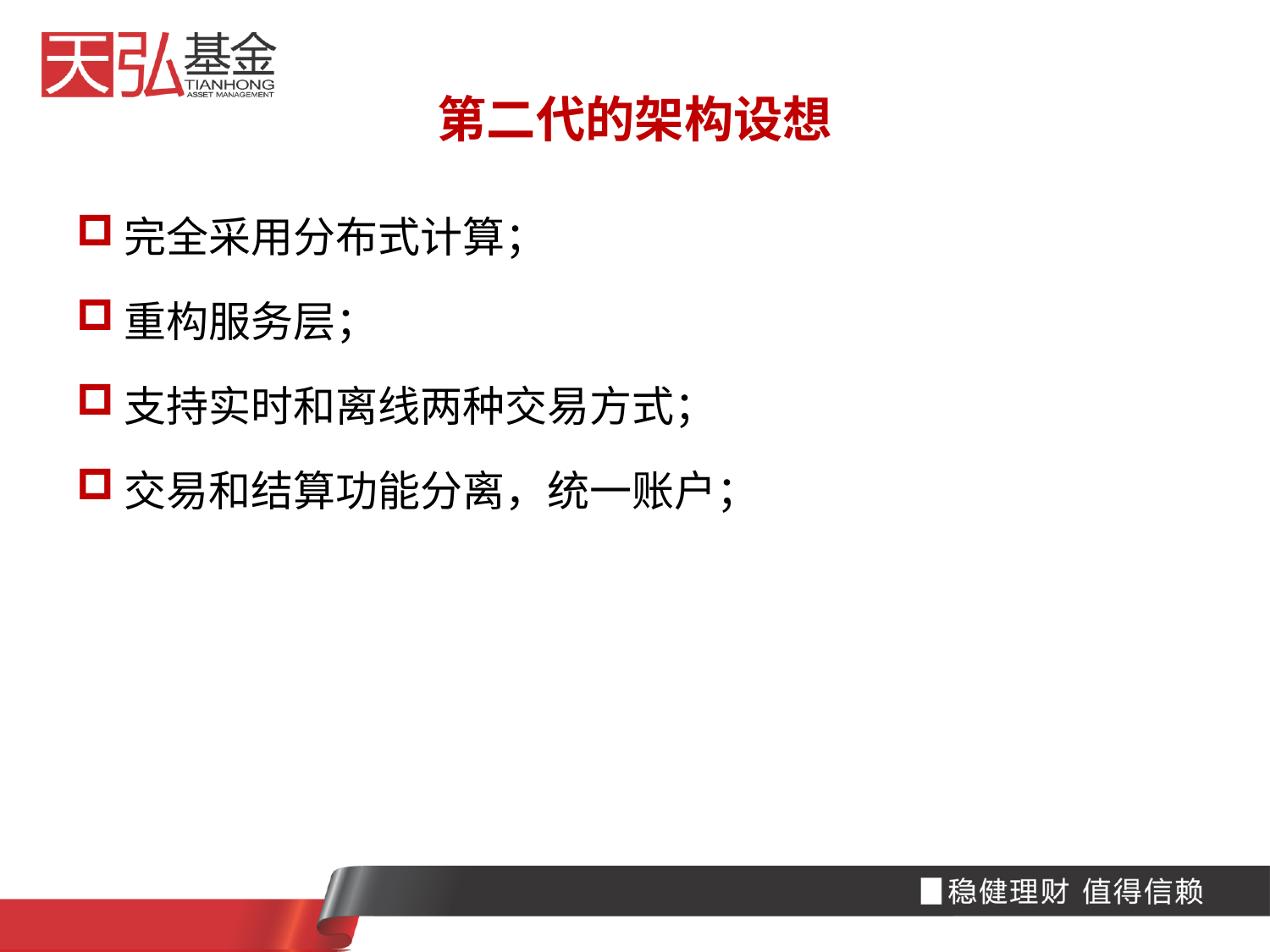

# 第二代的架构设想
完全采用分布式计算；
重构服务层；
支持实时和离线两种交易方式；
交易和结算功能分离，统一账户；